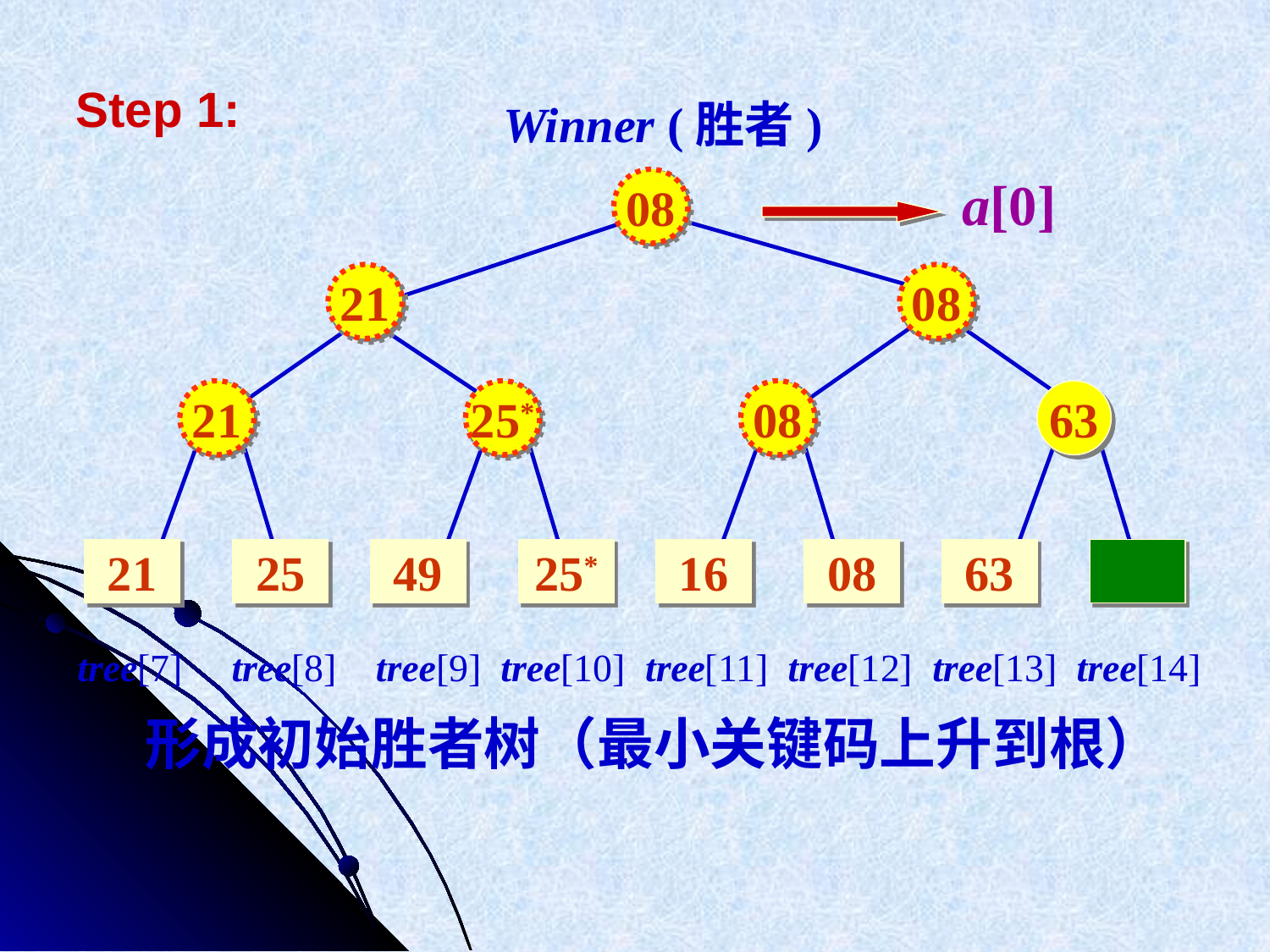

Step 1:
Winner (胜者)
a[0]
08

21
08

21
25*
08
63

21
25
49
25*
16
08
63

tree[7]     tree[8]    tree[9]  tree[10]  tree[11]  tree[12]  tree[13]  tree[14]
 形成初始胜者树（最小关键码上升到根）